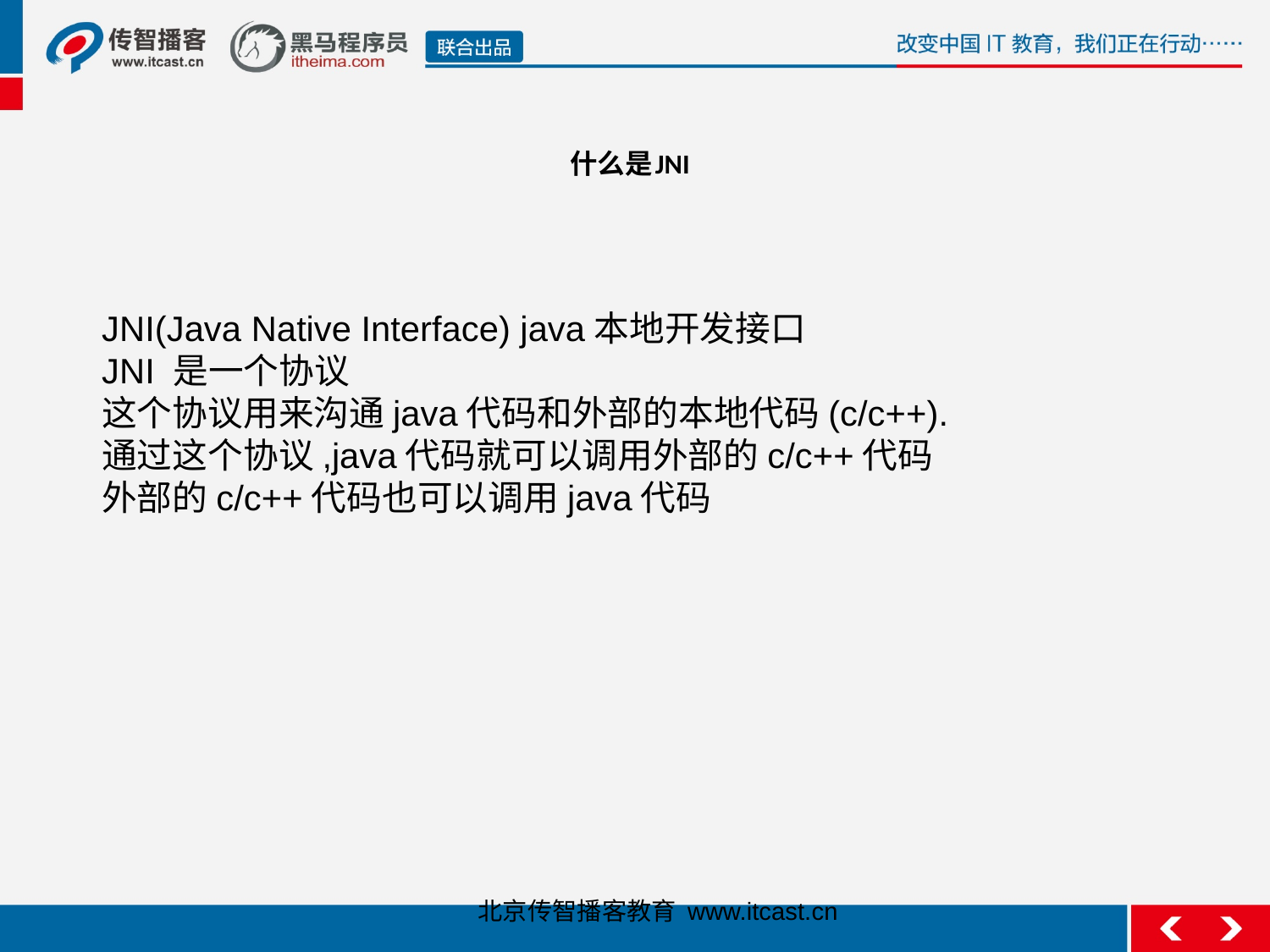

什么是JNI
JNI(Java Native Interface) java本地开发接口
JNI 是一个协议
这个协议用来沟通java代码和外部的本地代码(c/c++).
通过这个协议,java代码就可以调用外部的c/c++代码
外部的c/c++代码也可以调用java代码
北京传智播客教育 www.itcast.cn